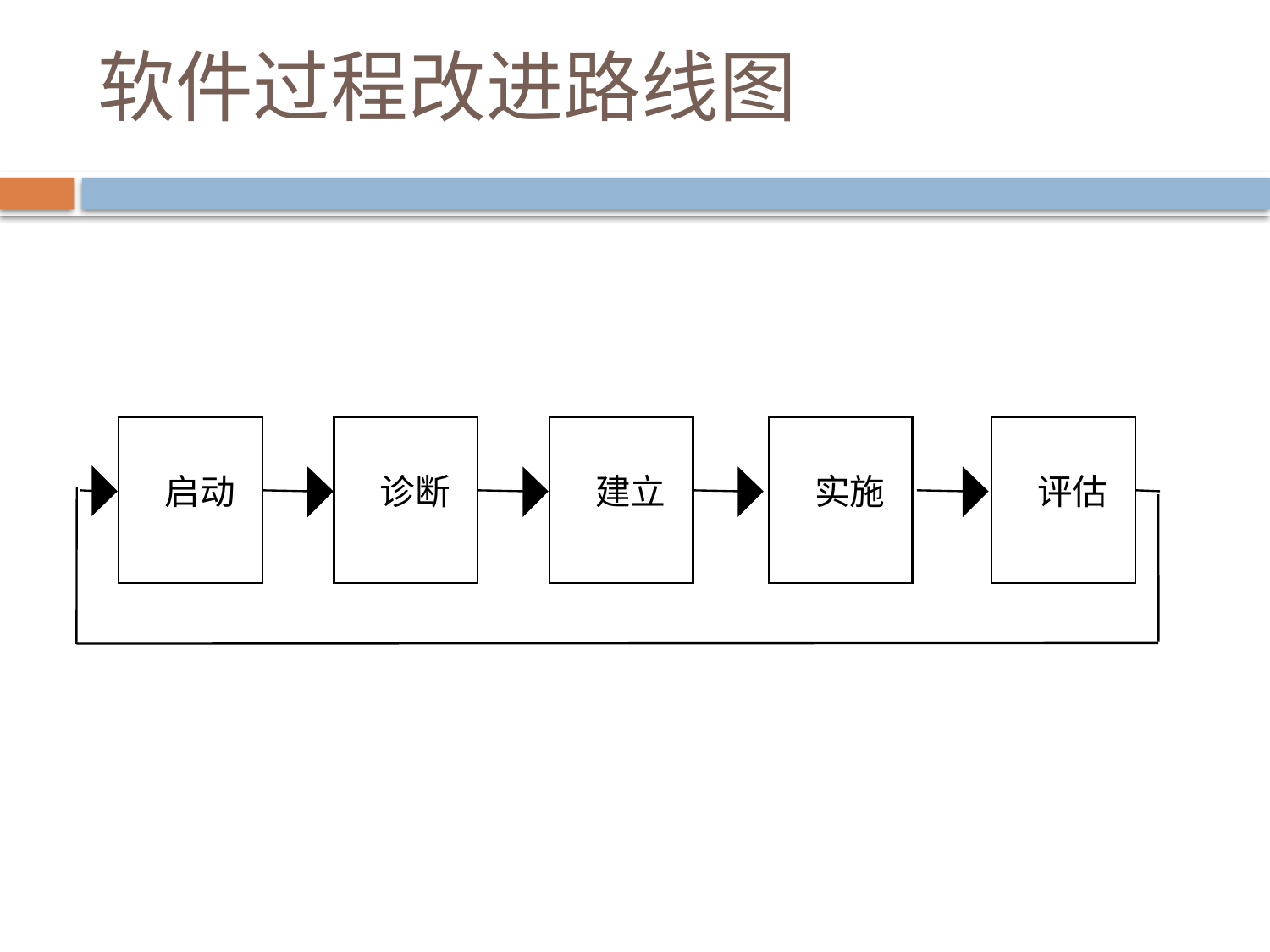

# 软件过程改进路线图

启动
诊断
建立
实施
评估